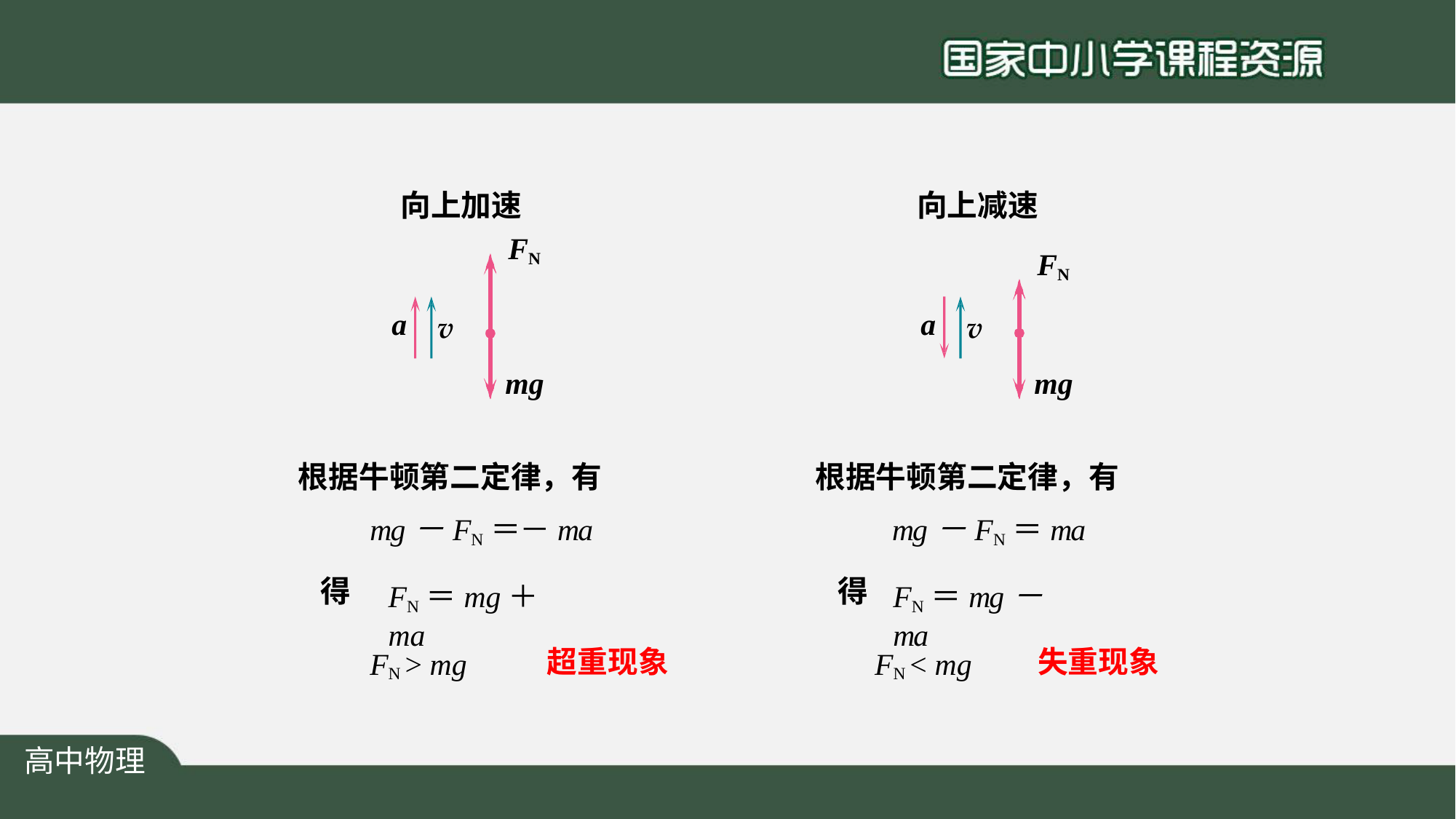

# 向上加速
FN
向上减速
FN

a
a
v
v
mg
mg
根据牛顿第二定律，有
mg－FN＝－ma
根据牛顿第二定律，有
mg－FN＝ma
得
得
FN＝mg－ma
FN＝mg＋ma
超重现象
失重现象
FN > mg
FN < mg
高中物理